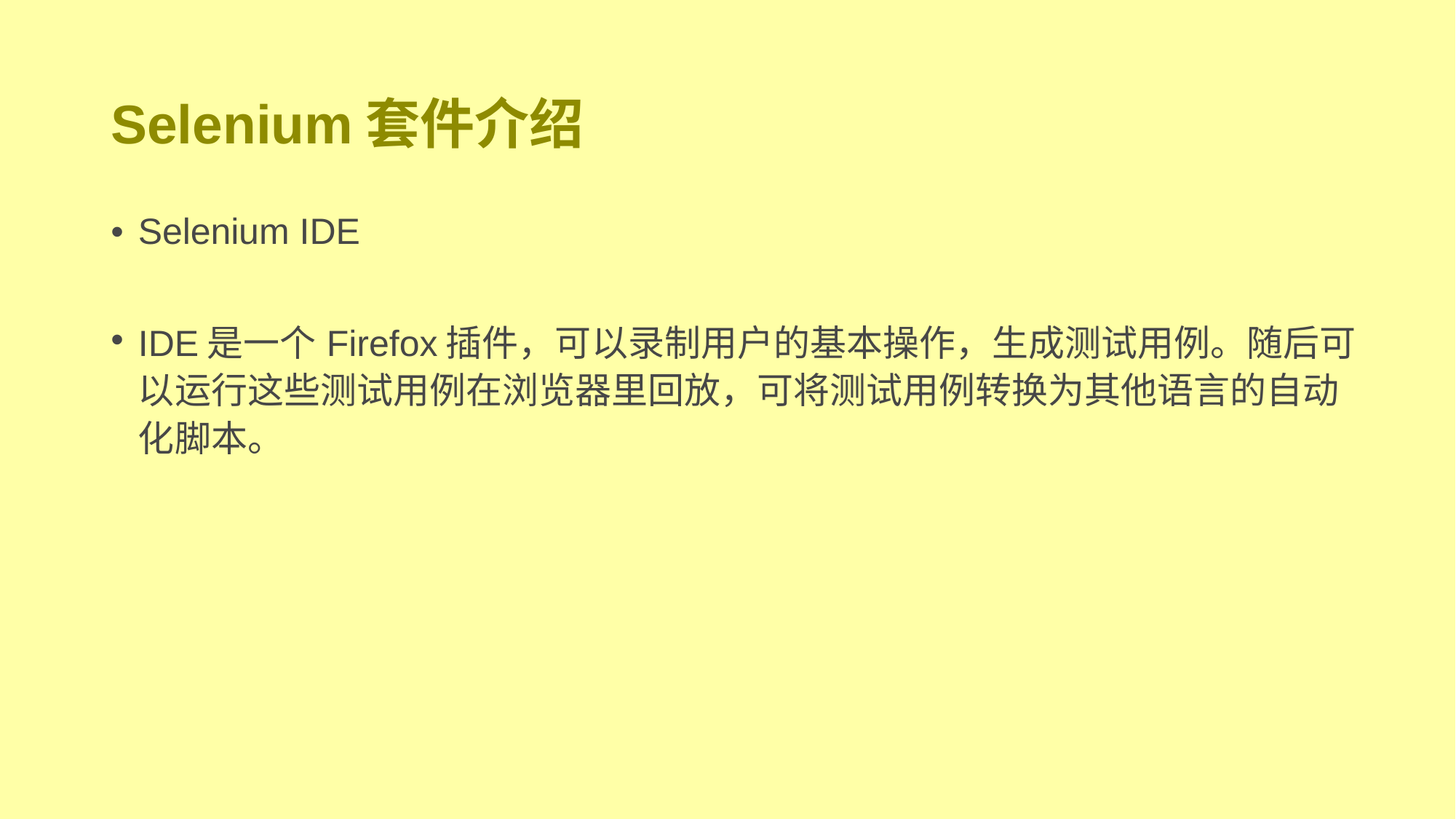

Selenium套件介绍
Selenium IDE

IDE是一个Firefox插件，可以录制用户的基本操作，生成测试用例。随后可以运行这些测试用例在浏览器里回放，可将测试用例转换为其他语言的自动化脚本。